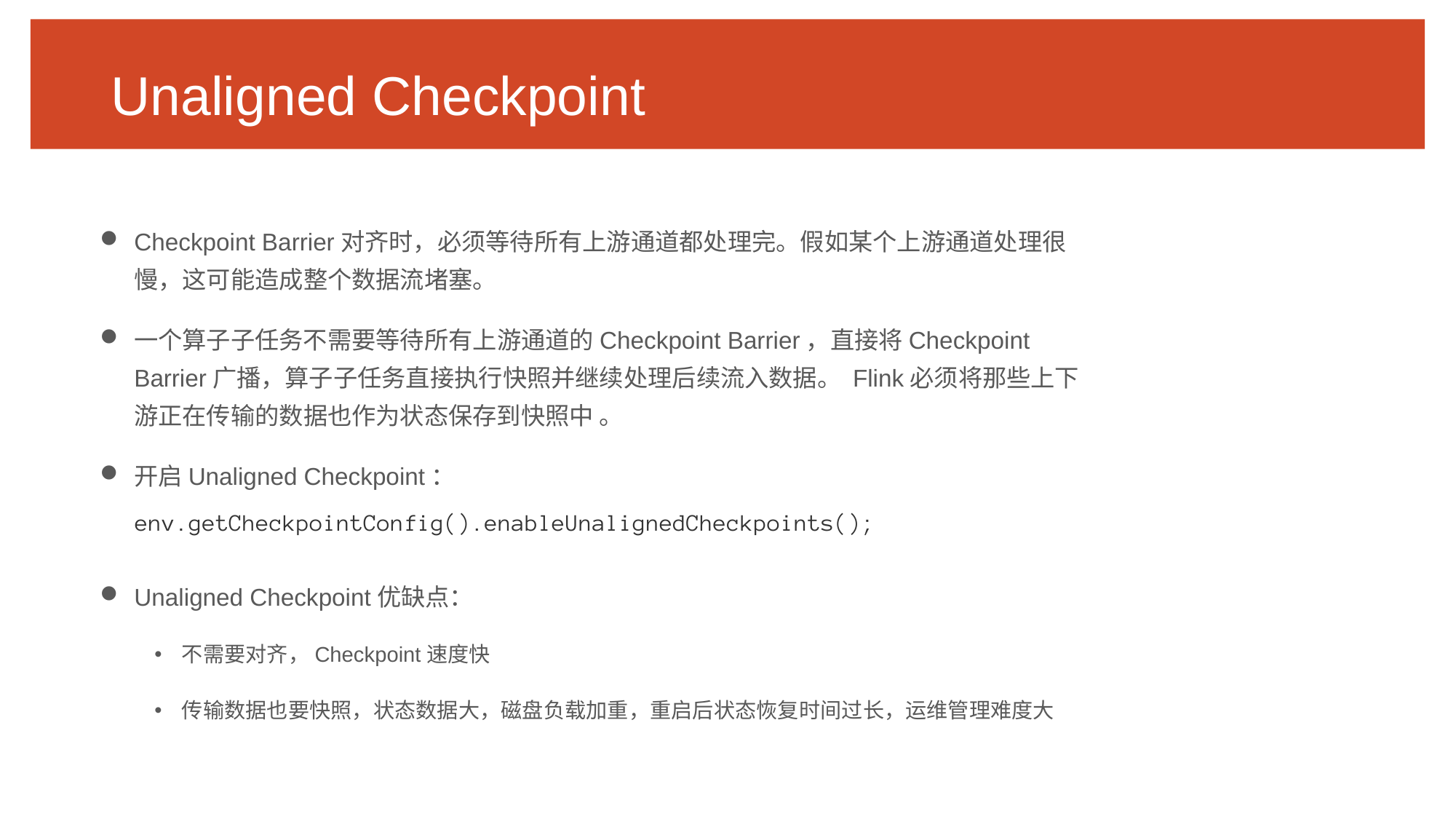

# Unaligned Checkpoint
Checkpoint Barrier对齐时，必须等待所有上游通道都处理完。假如某个上游通道处理很慢，这可能造成整个数据流堵塞。
一个算子子任务不需要等待所有上游通道的Checkpoint Barrier，直接将Checkpoint Barrier广播，算子子任务直接执行快照并继续处理后续流入数据。 Flink必须将那些上下游正在传输的数据也作为状态保存到快照中 。
开启Unaligned Checkpoint：

Unaligned Checkpoint优缺点：
不需要对齐，Checkpoint速度快
传输数据也要快照，状态数据大，磁盘负载加重，重启后状态恢复时间过长，运维管理难度大
env.getCheckpointConfig().enableUnalignedCheckpoints();